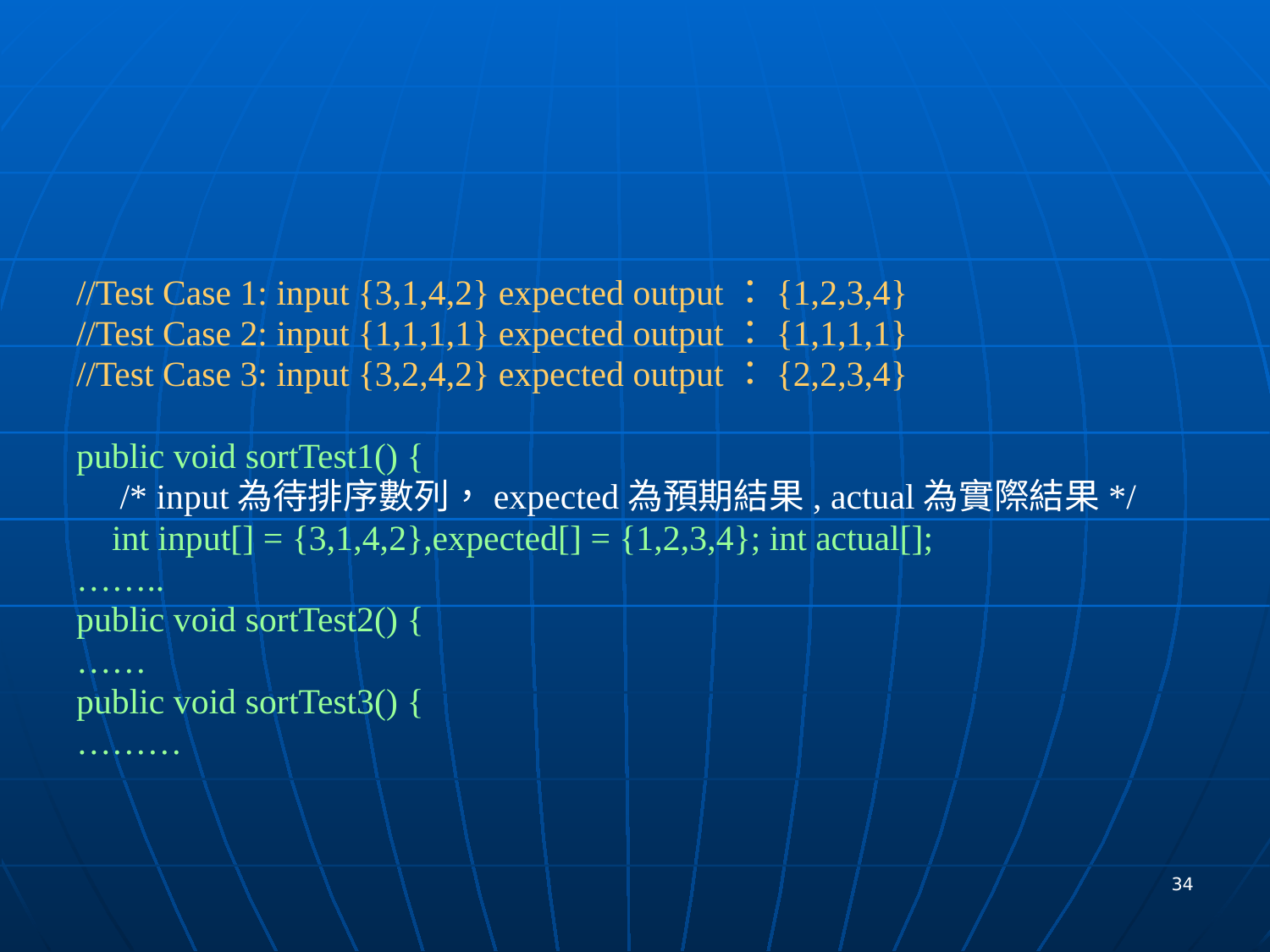

#

//Test Case 1: input {3,1,4,2} expected output：{1,2,3,4}
//Test Case 2: input {1,1,1,1} expected output：{1,1,1,1}
//Test Case 3: input {3,2,4,2} expected output：{2,2,3,4}

public void sortTest1() {
　/* input為待排序數列，expected為預期結果, actual為實際結果*/
    int input[] = {3,1,4,2},expected[] = {1,2,3,4}; int actual[];
……..
public void sortTest2() {
……
public void sortTest3() {
………

34